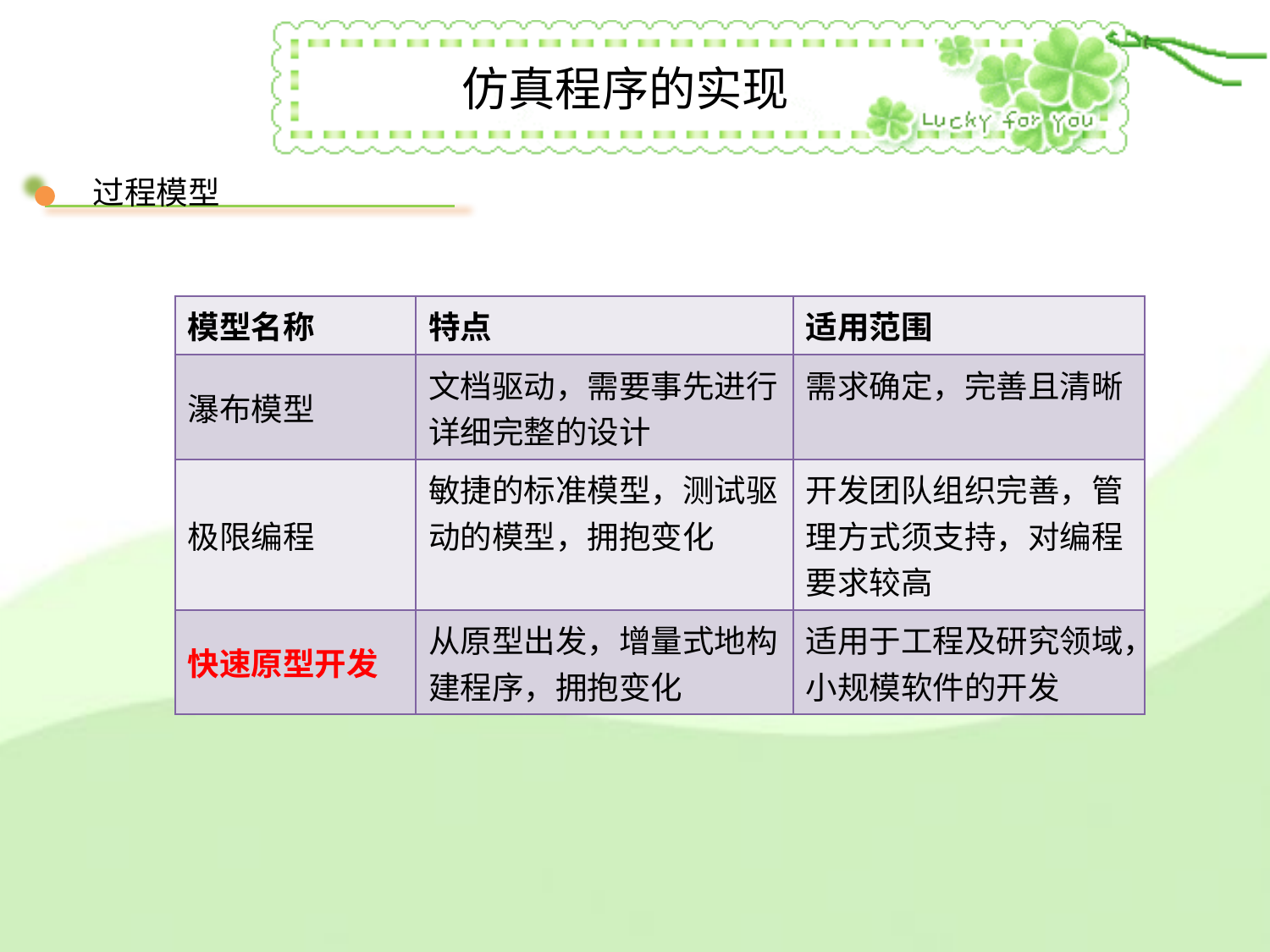

仿真程序的实现
过程模型
| 模型名称 | 特点 | 适用范围 |
| --- | --- | --- |
| 瀑布模型 | 文档驱动，需要事先进行详细完整的设计 | 需求确定，完善且清晰 |
| 极限编程 | 敏捷的标准模型，测试驱动的模型，拥抱变化 | 开发团队组织完善，管理方式须支持，对编程要求较高 |
| 快速原型开发 | 从原型出发，增量式地构建程序，拥抱变化 | 适用于工程及研究领域，小规模软件的开发 |